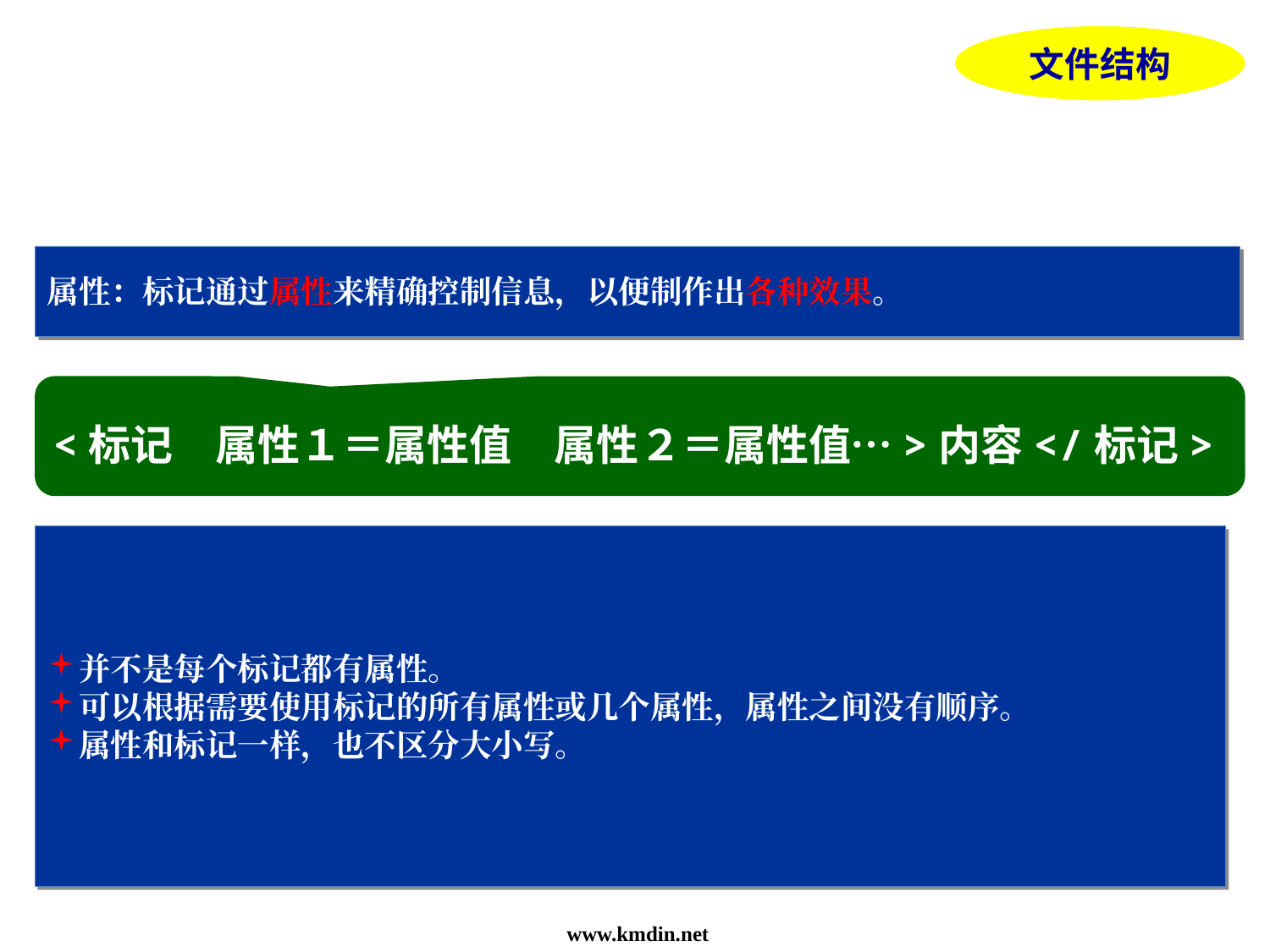

4
文件结构
属性：标记通过属性来精确控制信息，以便制作出各种效果。
<标记　属性１＝属性值　属性２＝属性值…>内容</标记>
并不是每个标记都有属性。
可以根据需要使用标记的所有属性或几个属性，属性之间没有顺序。
属性和标记一样，也不区分大小写。